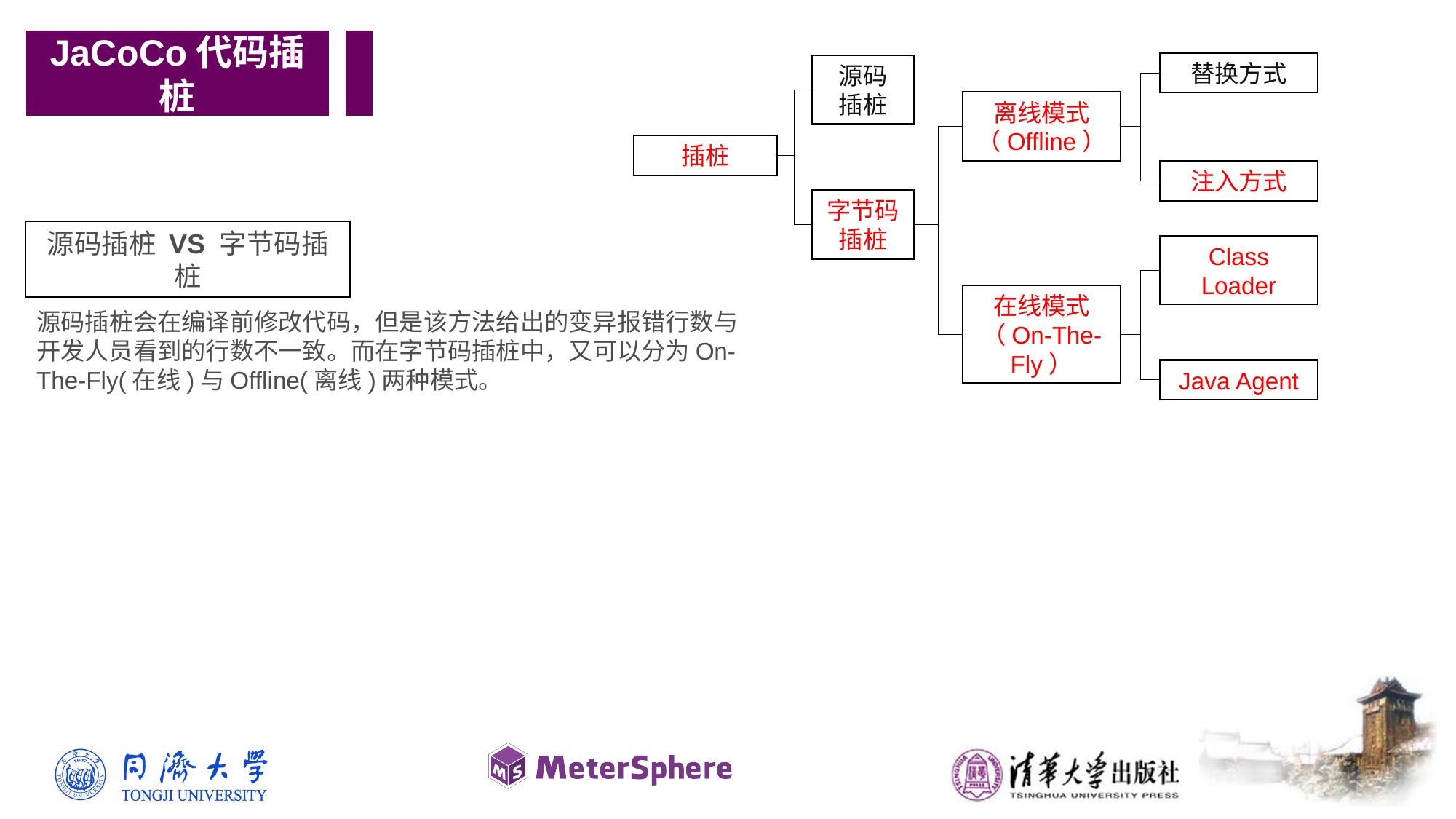

JaCoCo代码插桩
替换方式
源码
插桩
离线模式
（Offline）
插桩
注入方式
字节码
插桩
Class Loader
在线模式
（On-The-Fly）
Java Agent
源码插桩 VS 字节码插桩
源码插桩会在编译前修改代码，但是该方法给出的变异报错行数与开发人员看到的行数不一致。而在字节码插桩中，又可以分为On-The-Fly(在线)与Offline(离线)两种模式。